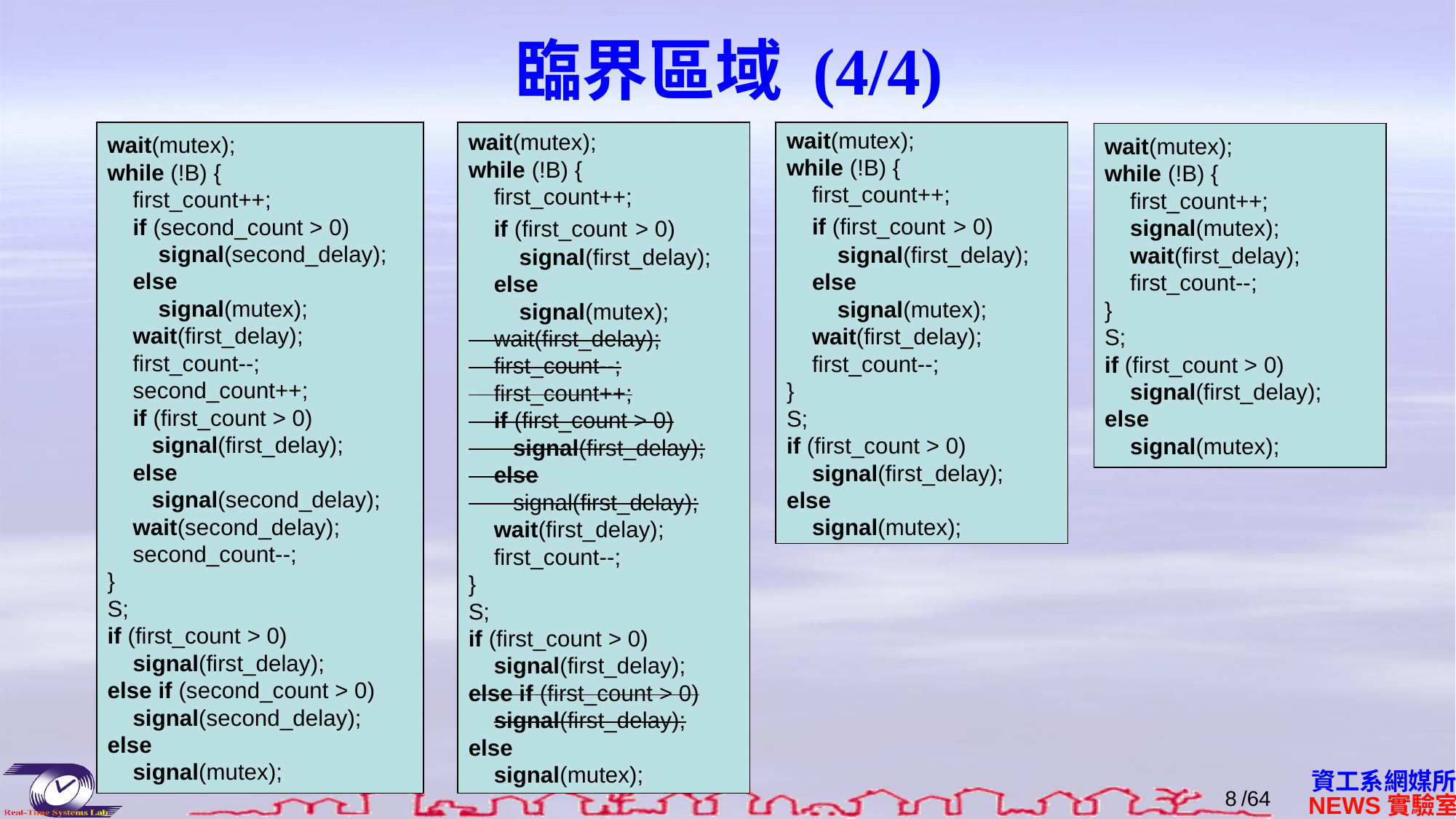

# 臨界區域 (4/4)
wait(mutex);
while (!B) {
    first_count++;
    if (first_count > 0)
        signal(first_delay);
    else
        signal(mutex);
    wait(first_delay);
    first_count--;
    first_count++;
    if (first_count > 0)
       signal(first_delay);
    else
       signal(first_delay);
    wait(first_delay);
    first_count--;
}
S;
if (first_count > 0)
    signal(first_delay);
else if (first_count > 0)
    signal(first_delay);
else
    signal(mutex);
wait(mutex);
while (!B) {
    first_count++;
    if (second_count > 0)
        signal(second_delay);
    else
        signal(mutex);
    wait(first_delay);
    first_count--;
    second_count++;
    if (first_count > 0)
       signal(first_delay);
    else
       signal(second_delay);
    wait(second_delay);
    second_count--;
}
S;
if (first_count > 0)
    signal(first_delay);
else if (second_count > 0)
    signal(second_delay);
else
    signal(mutex);
wait(mutex);
while (!B) {
    first_count++;
    if (first_count > 0)
        signal(first_delay);
    else
        signal(mutex);
    wait(first_delay);
    first_count--;
}
S;
if (first_count > 0)
    signal(first_delay);
else
    signal(mutex);
wait(mutex);
while (!B) {
    first_count++;
    signal(mutex);
    wait(first_delay);
    first_count--;
}
S;
if (first_count > 0)
    signal(first_delay);
else
    signal(mutex);
8
/64